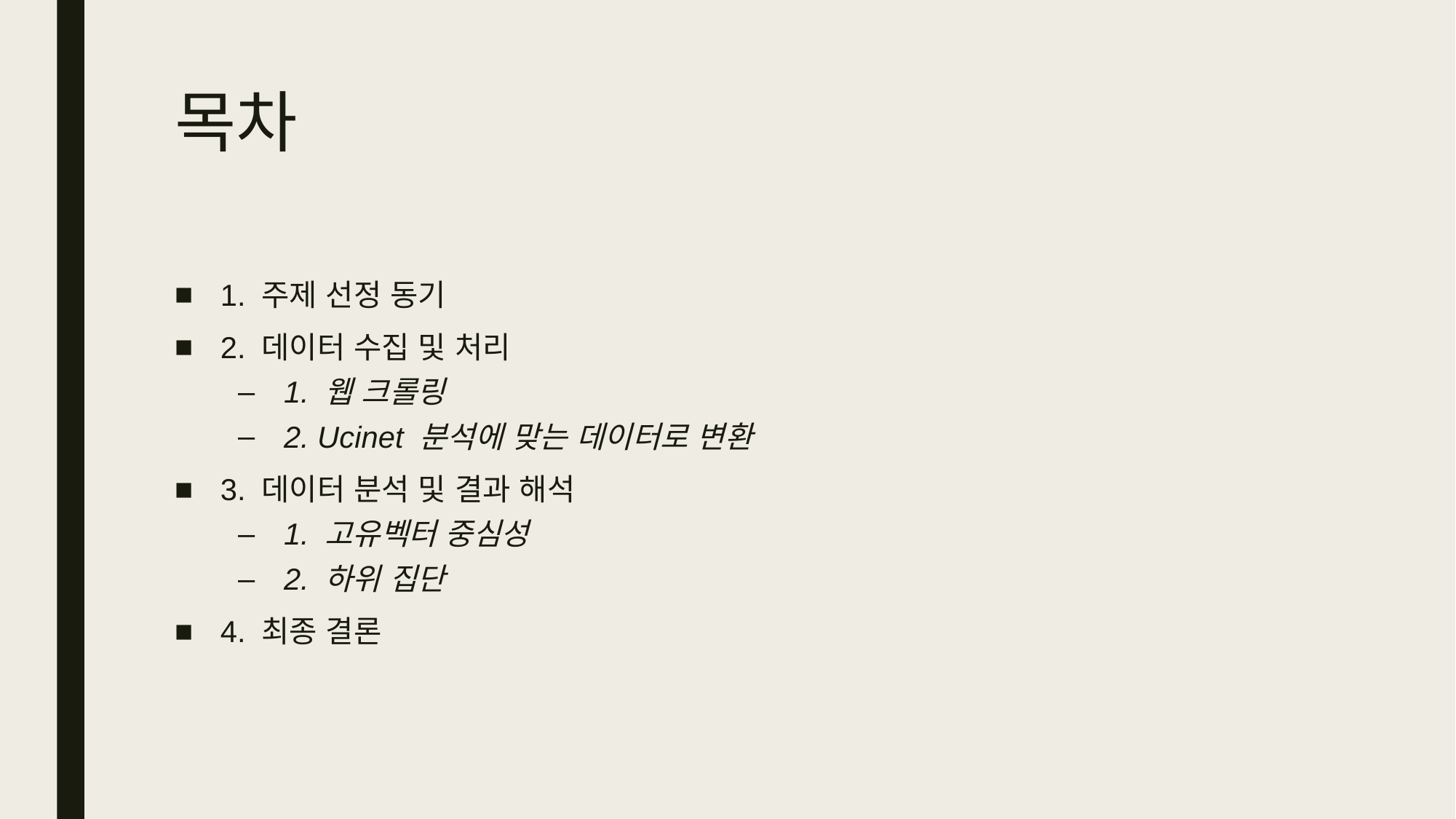

# 목차
1. 주제 선정 동기
2. 데이터 수집 및 처리
1. 웹 크롤링
2. Ucinet 분석에 맞는 데이터로 변환
3. 데이터 분석 및 결과 해석
1. 고유벡터 중심성
2. 하위 집단
4. 최종 결론